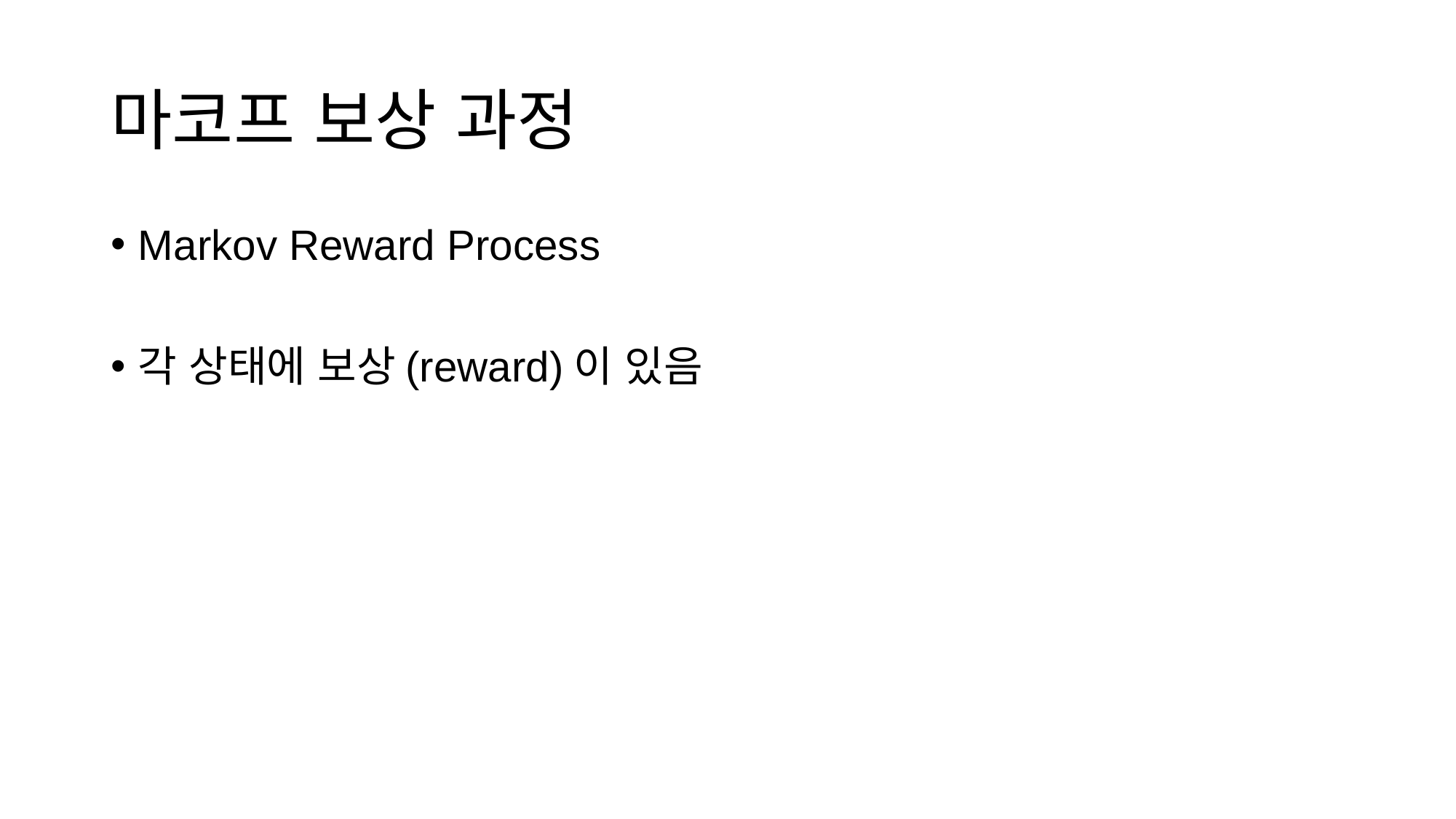

# 마코프 보상 과정
Markov Reward Process

각 상태에 보상(reward)이 있음